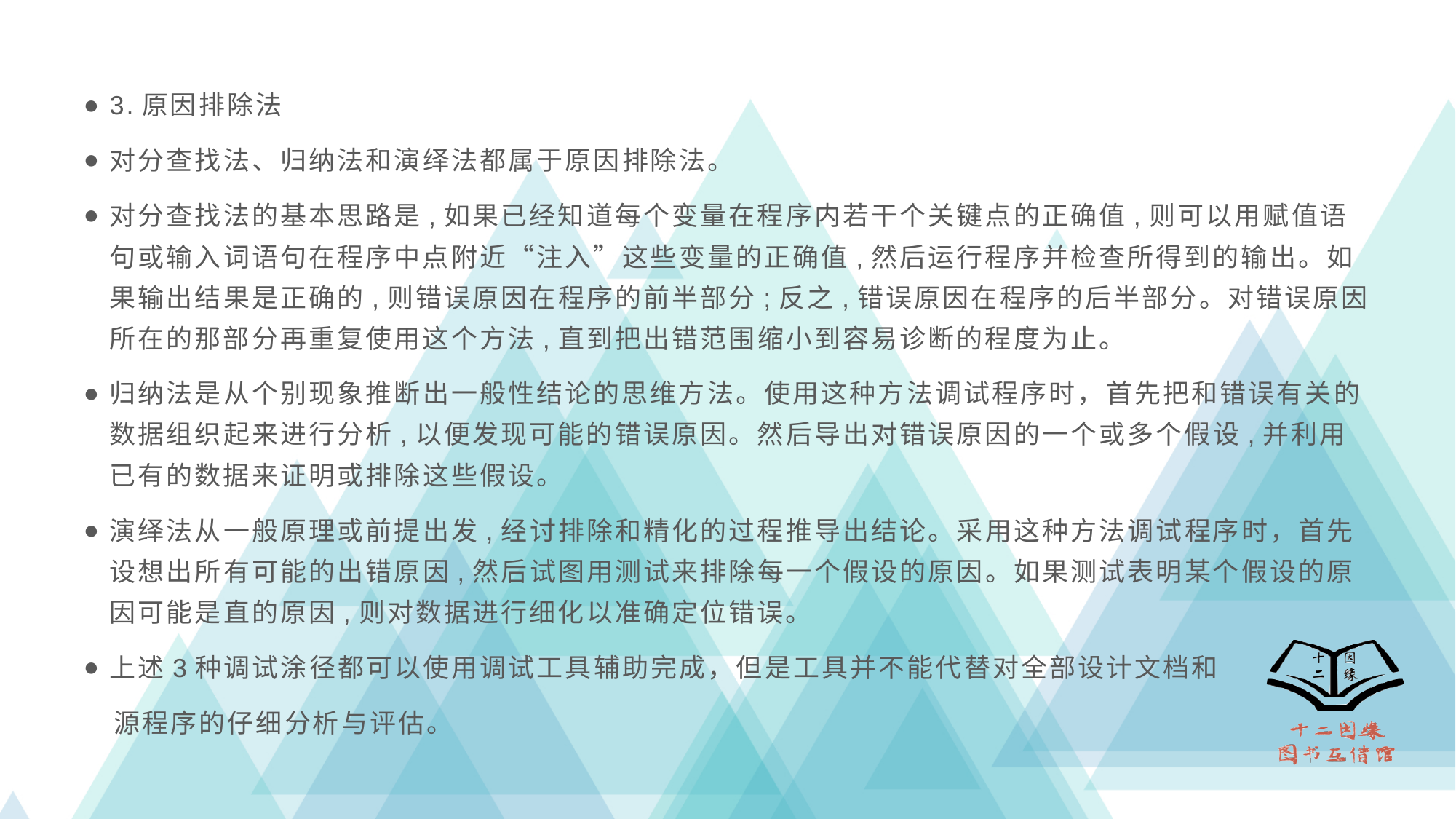

3.原因排除法
对分查找法、归纳法和演绎法都属于原因排除法。
对分查找法的基本思路是,如果已经知道每个变量在程序内若干个关键点的正确值,则可以用赋值语句或输入词语句在程序中点附近“注入”这些变量的正确值,然后运行程序并检查所得到的输出。如果输出结果是正确的,则错误原因在程序的前半部分;反之,错误原因在程序的后半部分。对错误原因所在的那部分再重复使用这个方法,直到把出错范围缩小到容易诊断的程度为止。
归纳法是从个别现象推断出一般性结论的思维方法。使用这种方法调试程序时，首先把和错误有关的数据组织起来进行分析,以便发现可能的错误原因。然后导出对错误原因的一个或多个假设,并利用已有的数据来证明或排除这些假设。
演绎法从一般原理或前提出发,经讨排除和精化的过程推导出结论。采用这种方法调试程序时，首先设想出所有可能的出错原因,然后试图用测试来排除每一个假设的原因。如果测试表明某个假设的原因可能是直的原因,则对数据进行细化以准确定位错误。
上述3种调试涂径都可以使用调试工具辅助完成，但是工具并不能代替对全部设计文档和
   源程序的仔细分析与评估。